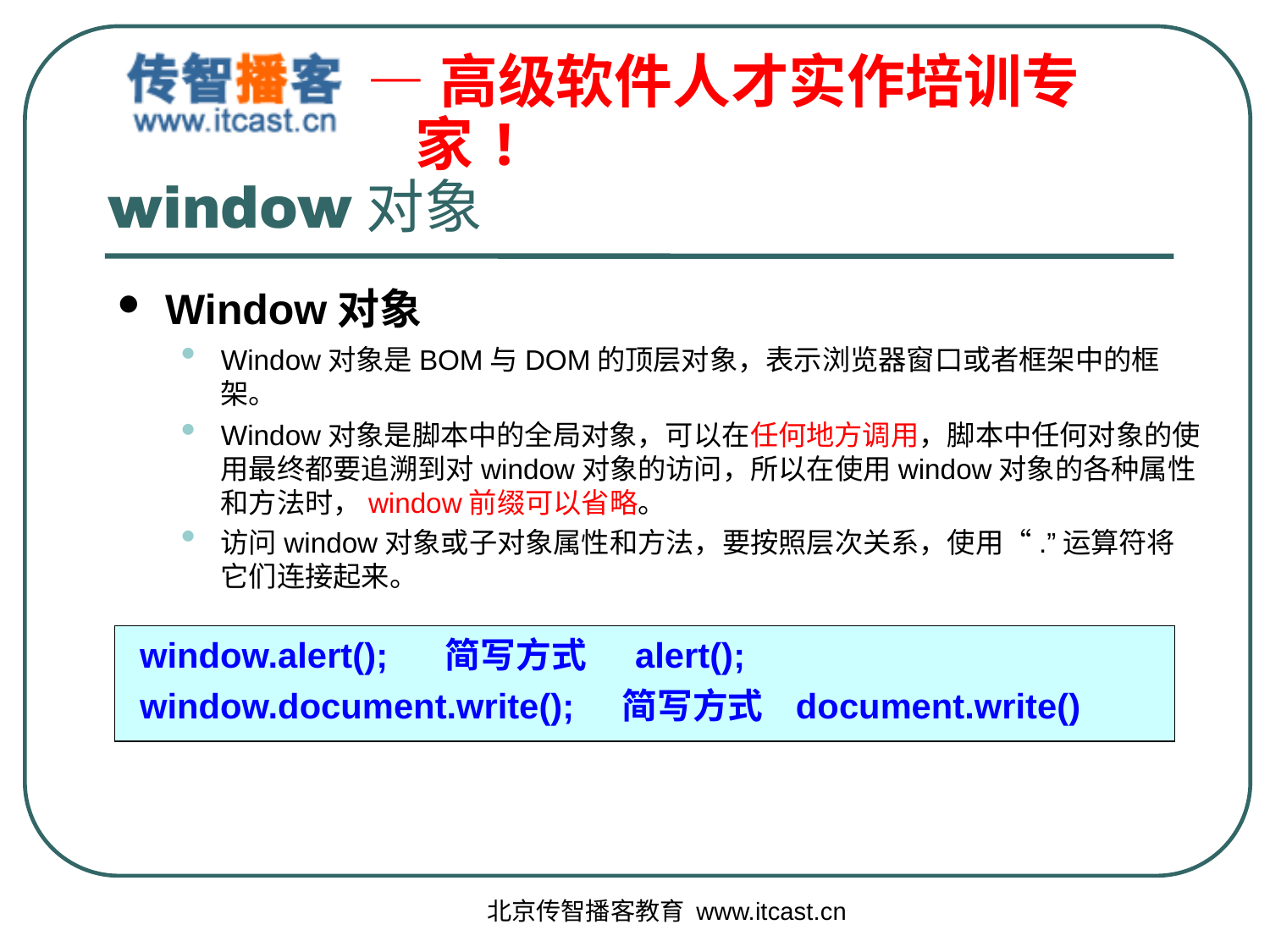

window对象
Window对象
Window对象是BOM与DOM的顶层对象，表示浏览器窗口或者框架中的框架。
Window对象是脚本中的全局对象，可以在任何地方调用，脚本中任何对象的使用最终都要追溯到对window对象的访问，所以在使用window对象的各种属性和方法时，window前缀可以省略。
访问window对象或子对象属性和方法，要按照层次关系，使用“.”运算符将它们连接起来。
window.alert();     简写方式     alert();
window.document.write();    简写方式   document.write()